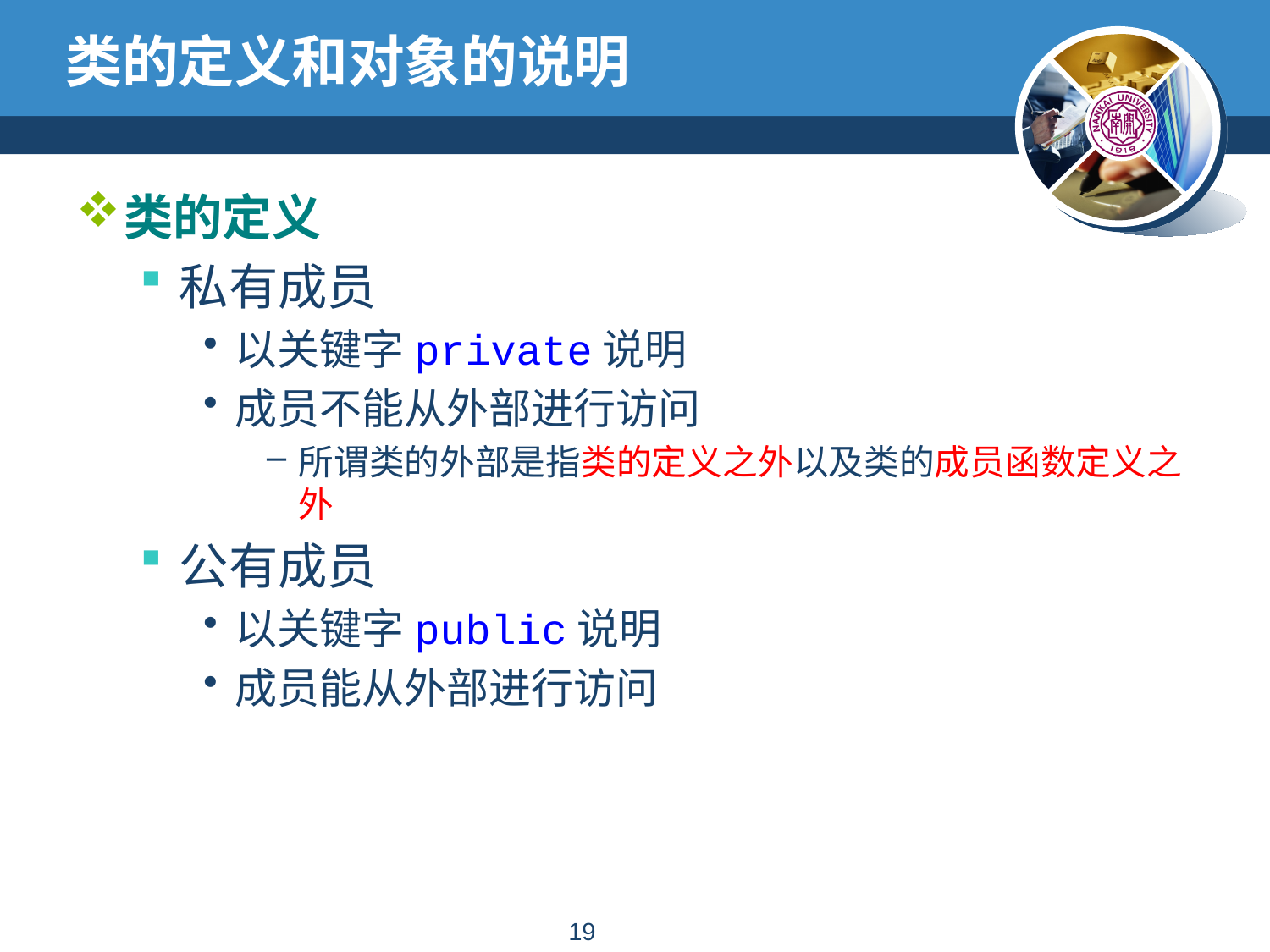

# 类的定义和对象的说明
类的定义
私有成员
以关键字private说明
成员不能从外部进行访问
所谓类的外部是指类的定义之外以及类的成员函数定义之外
公有成员
以关键字public说明
成员能从外部进行访问
19